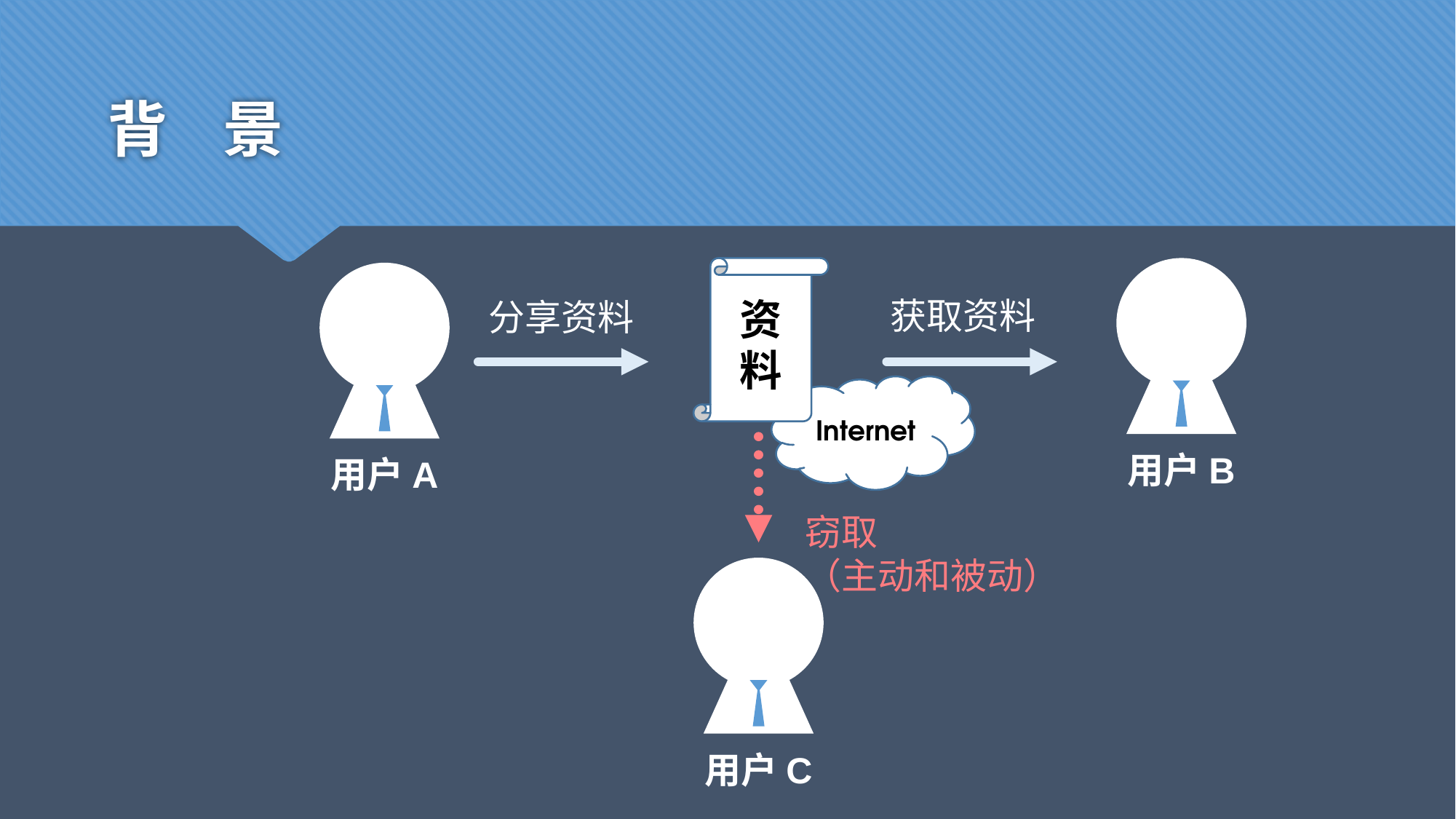

# 背    景
资料

用户B

用户A
获取资料
分享资料
Internet
窃取
（主动和被动）

用户C